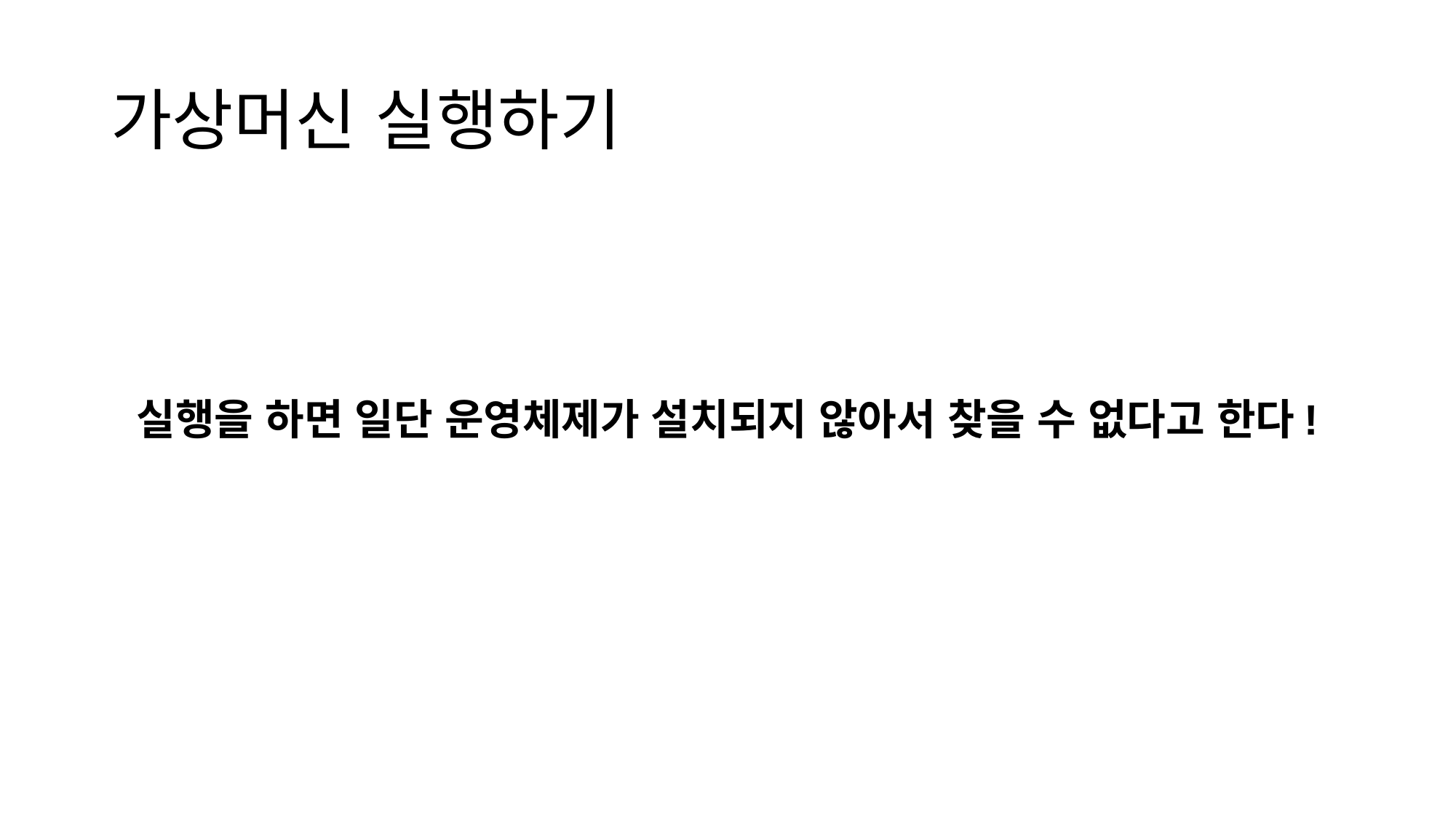

# 가상머신 실행하기
실행을 하면 일단 운영체제가 설치되지 않아서 찾을 수 없다고 한다!